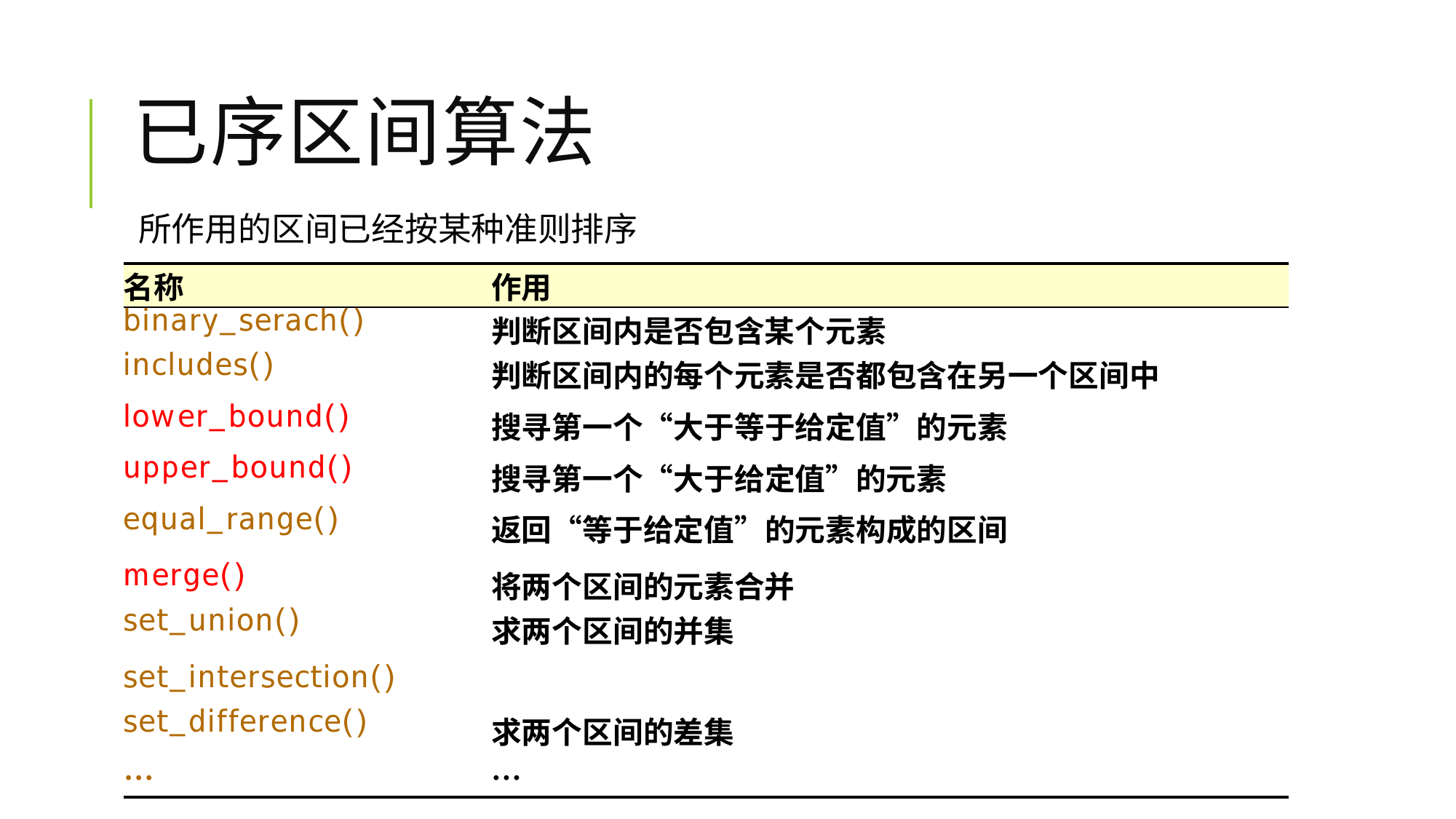

# 已序区间算法
所作用的区间已经按某种准则排序
| 名称 | 作用 |
| --- | --- |
| binary\_serach() | 判断区间内是否包含某个元素 |
| includes() | 判断区间内的每个元素是否都包含在另一个区间中 |
| lower\_bound() | 搜寻第一个“大于等于给定值”的元素 |
| upper\_bound() | 搜寻第一个“大于给定值”的元素 |
| equal\_range() | 返回“等于给定值”的元素构成的区间 |
| merge() | 将两个区间的元素合并 |
| set\_union() | 求两个区间的并集 |
| set\_intersection() |  |
| set\_difference() | 求两个区间的差集 |
| … | … |